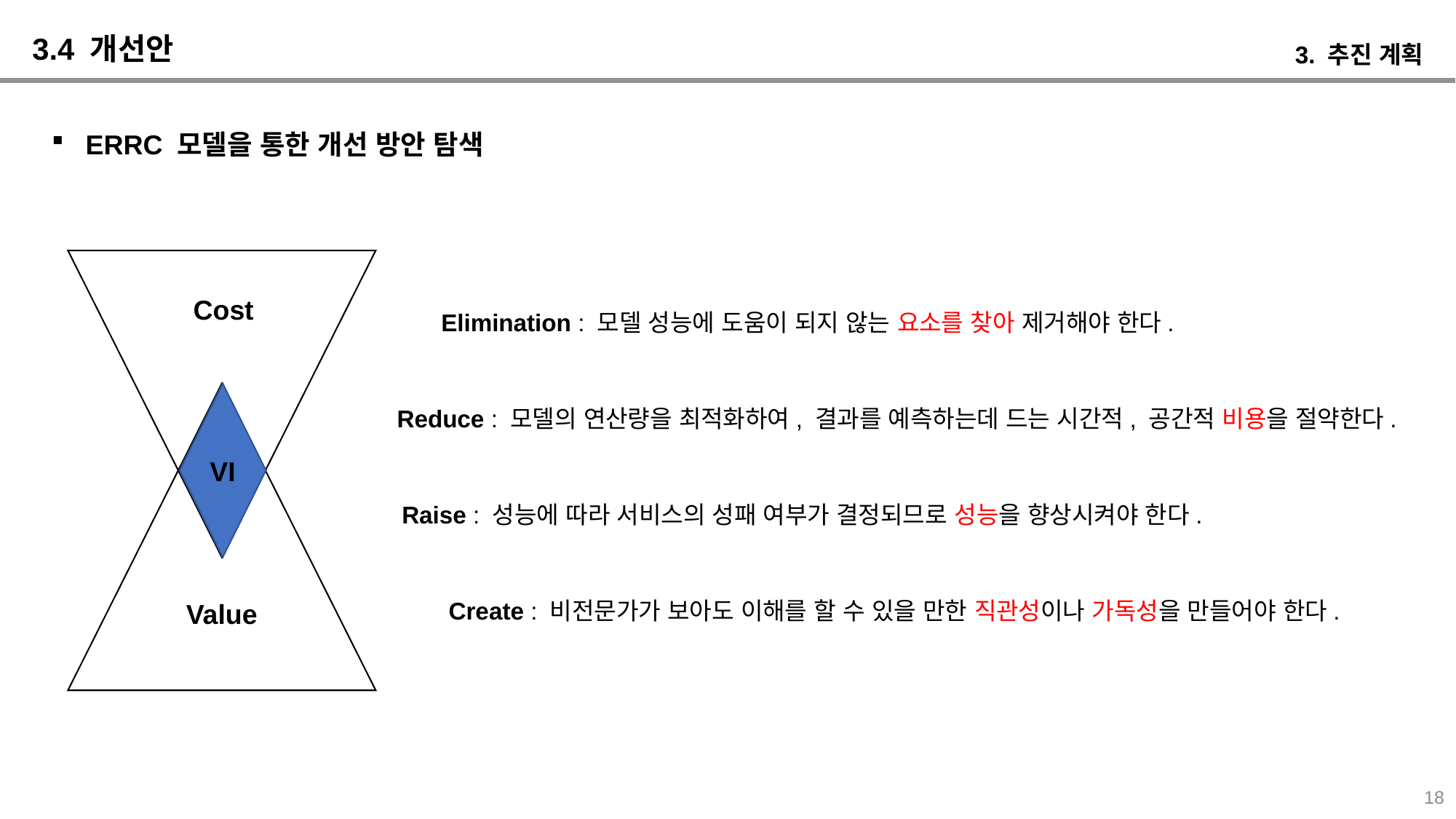

3.4 개선안
3. 추진 계획
ERRC 모델을 통한 개선 방안 탐색

Value
VI
Cost
Elimination : 모델 성능에 도움이 되지 않는 요소를 찾아 제거해야 한다.
Reduce : 모델의 연산량을 최적화하여, 결과를 예측하는데 드는 시간적, 공간적 비용을 절약한다.
Raise : 성능에 따라 서비스의 성패 여부가 결정되므로 성능을 향상시켜야 한다.
Create : 비전문가가 보아도 이해를 할 수 있을 만한 직관성이나 가독성을 만들어야 한다.
18